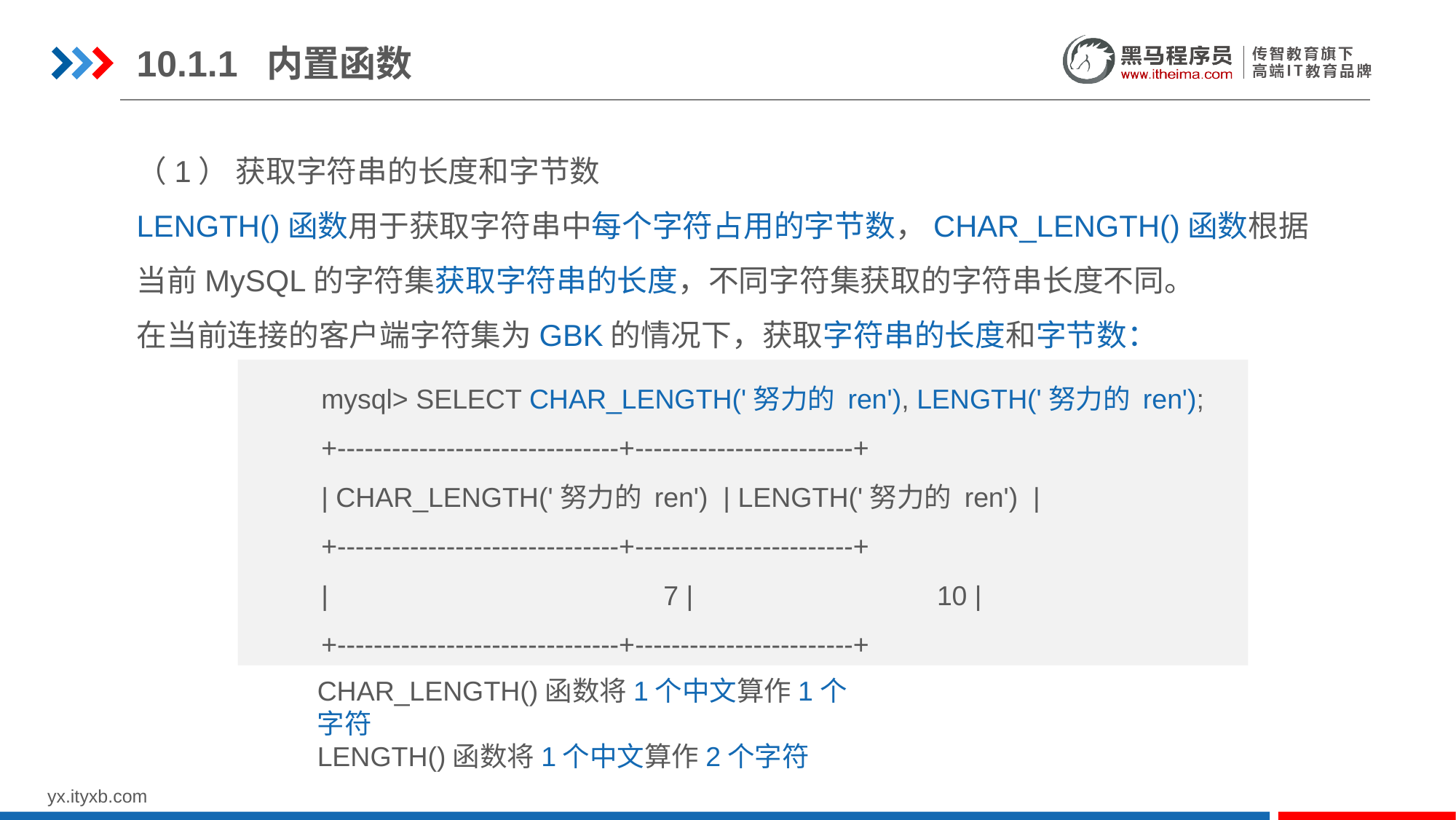

10.1.1  内置函数
（1） 获取字符串的长度和字节数
LENGTH()函数用于获取字符串中每个字符占用的字节数，CHAR_LENGTH()函数根据当前MySQL的字符集获取字符串的长度，不同字符集获取的字符串长度不同。
在当前连接的客户端字符集为GBK的情况下，获取字符串的长度和字节数：
mysql> SELECT CHAR_LENGTH('努力的 ren'), LENGTH('努力的 ren');
+-------------------------------+------------------------+
| CHAR_LENGTH('努力的 ren')  | LENGTH('努力的 ren')  |
+-------------------------------+------------------------+
|                                            7 |                                10 |
+-------------------------------+------------------------+
CHAR_LENGTH()函数将1个中文算作1个字符
LENGTH()函数将1个中文算作2个字符